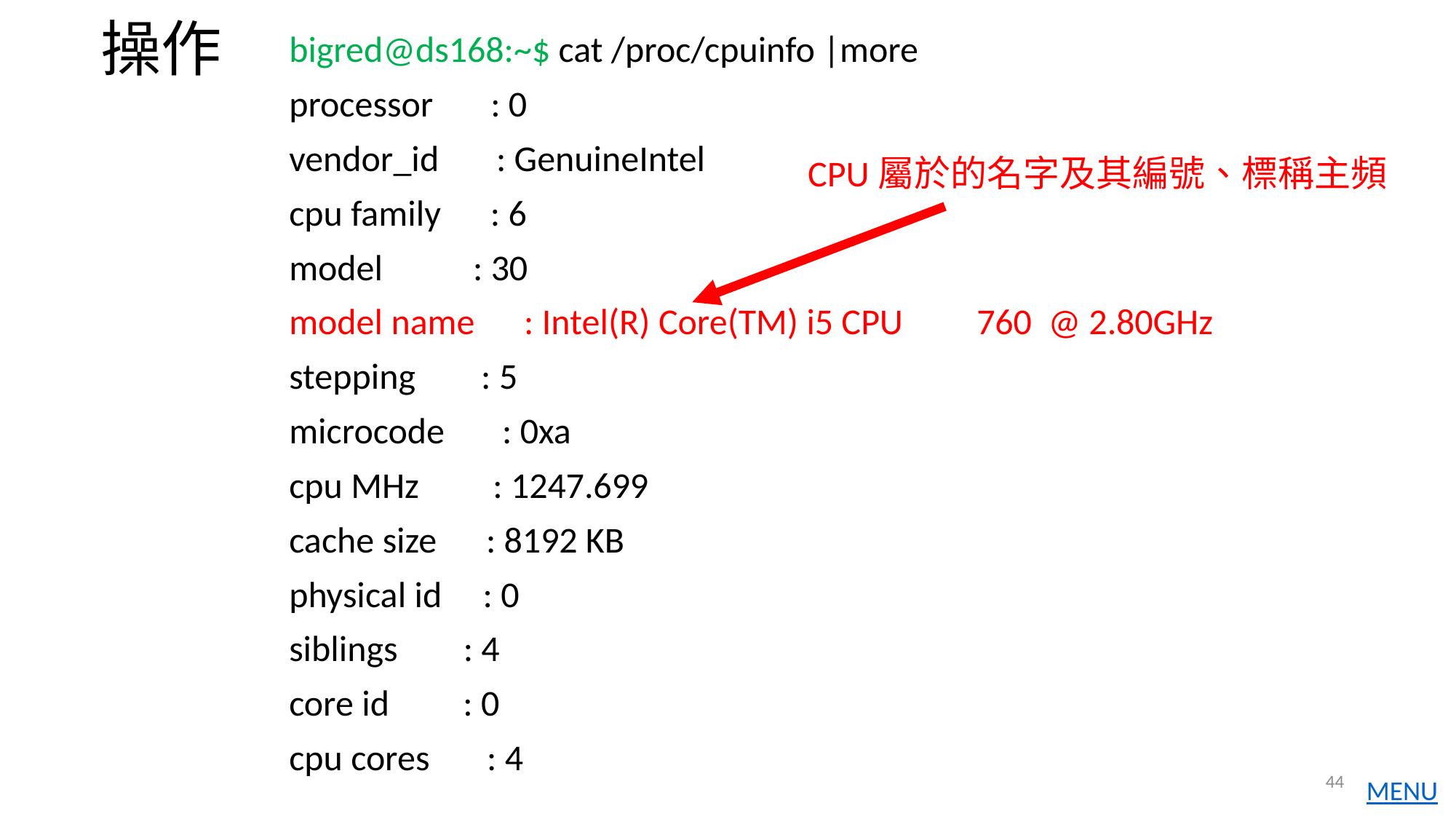

# 操作
bigred@ds168:~$ cat /proc/cpuinfo |more
processor       : 0
vendor_id       : GenuineIntel
cpu family      : 6
model           : 30
model name      : Intel(R) Core(TM) i5 CPU         760  @ 2.80GHz
stepping        : 5
microcode       : 0xa
cpu MHz         : 1247.699
cache size      : 8192 KB
physical id     : 0
siblings        : 4
core id         : 0
cpu cores       : 4

CPU屬於的名字及其編號、標稱主頻
44